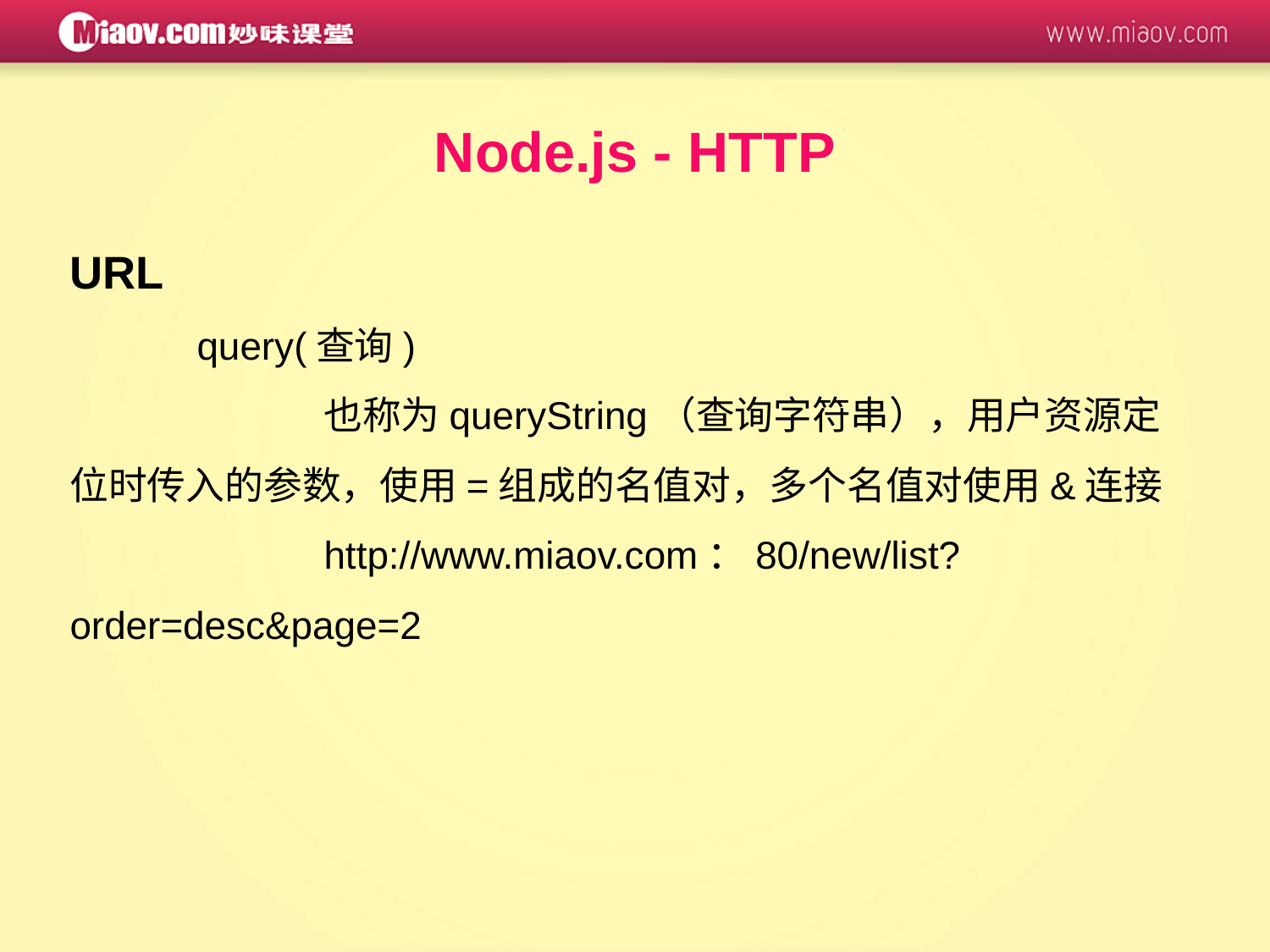

Node.js - HTTP
URL
	query(查询)
		也称为queryString（查询字符串），用户资源定位时传入的参数，使用=组成的名值对，多个名值对使用&连接
		http://www.miaov.com：80/new/list?order=desc&page=2